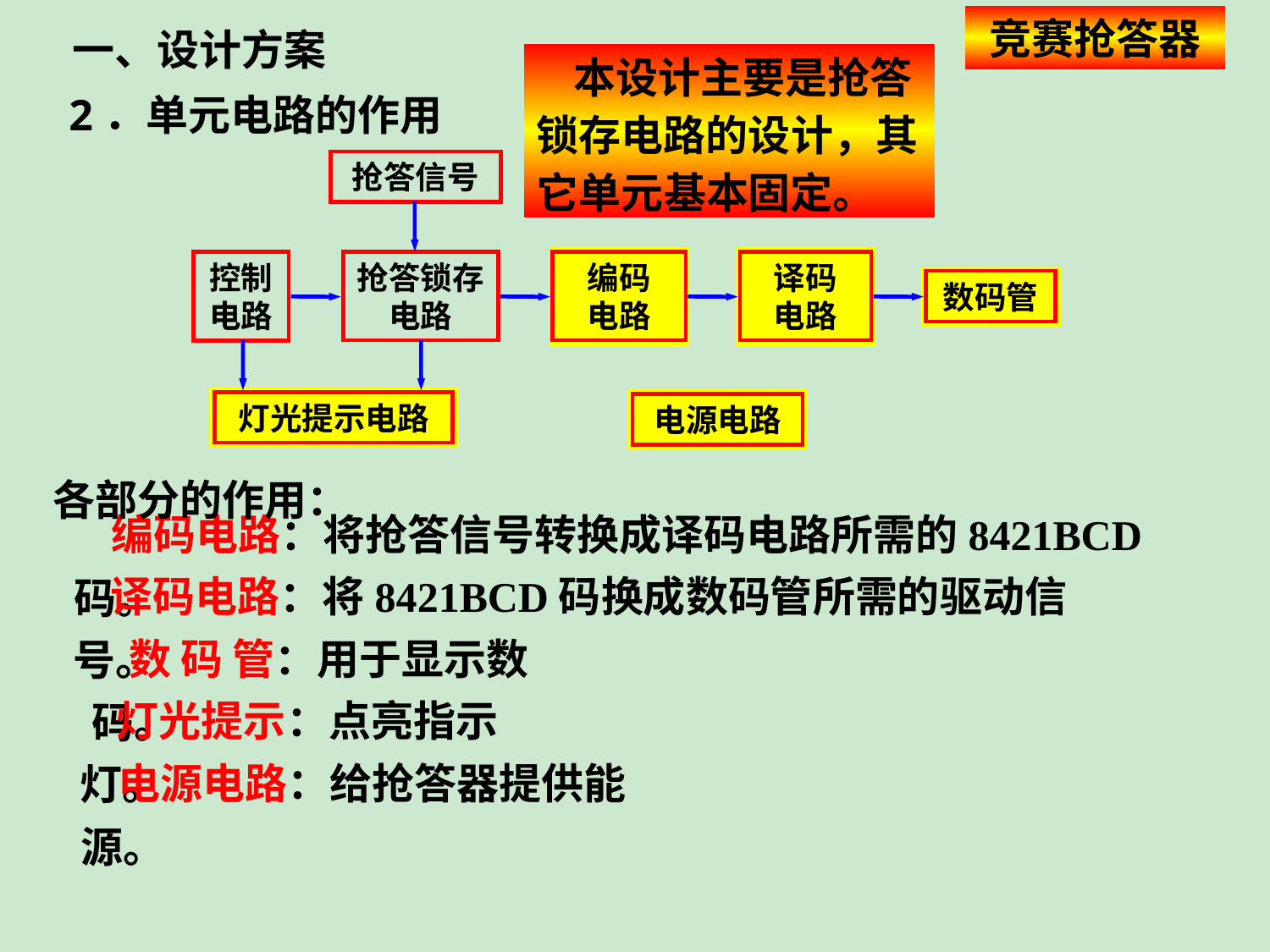

竞赛抢答器
一、设计方案
本设计主要是抢答锁存电路的设计，其它单元基本固定。
2．单元电路的作用
抢答信号

抢答锁存
电路
编码
电路
译码
电路
控制
电路
数码管

灯光提示电路
电源电路

各部分的作用：
编码电路：将抢答信号转换成译码电路所需的8421BCD码。
译码电路：将8421BCD码换成数码管所需的驱动信号。
数 码 管：用于显示数码。
灯光提示：点亮指示灯。
电源电路：给抢答器提供能源。